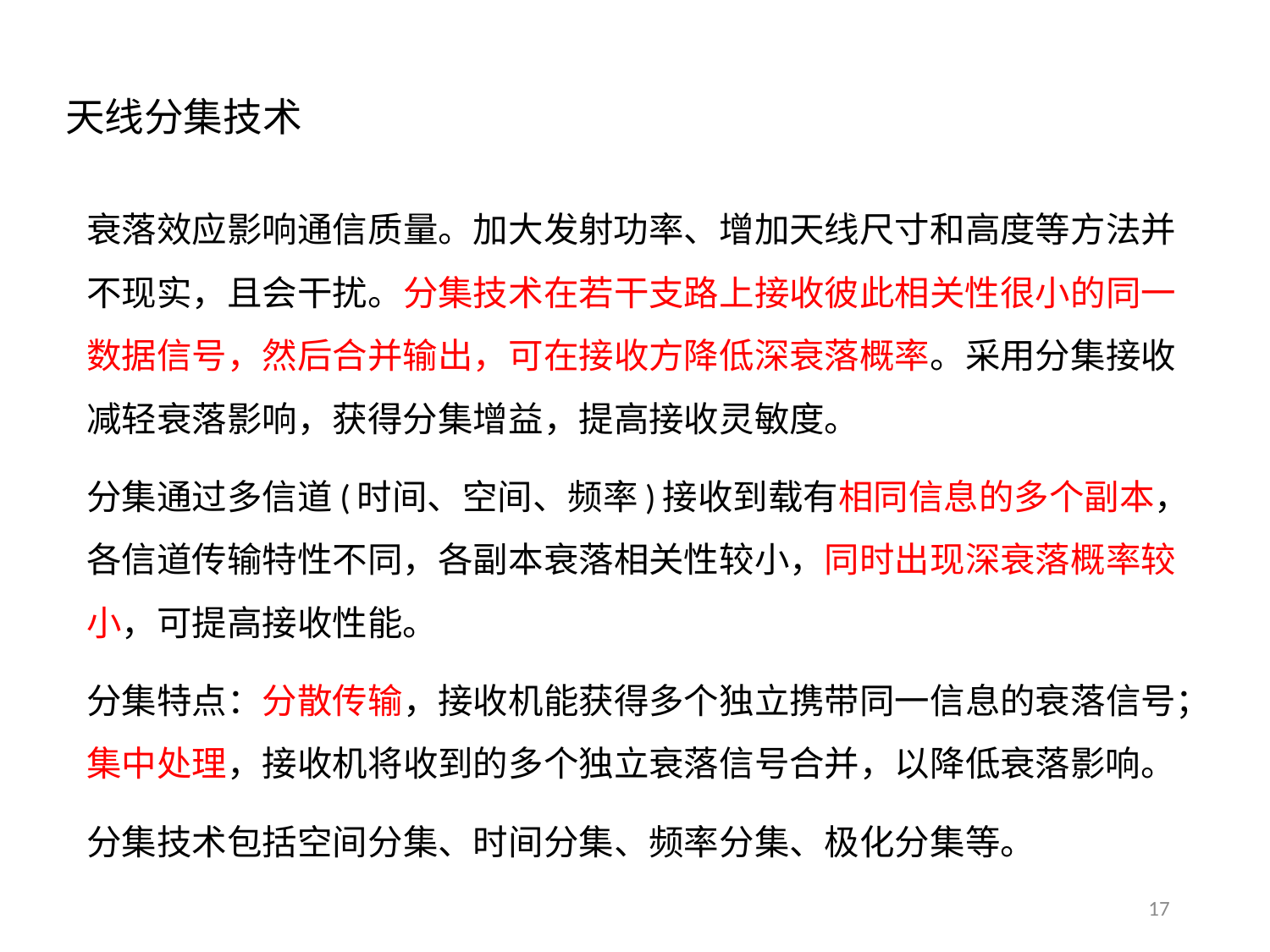

17
# 天线分集技术
衰落效应影响通信质量。加大发射功率、增加天线尺寸和高度等方法并不现实，且会干扰。分集技术在若干支路上接收彼此相关性很小的同一数据信号，然后合并输出，可在接收方降低深衰落概率。采用分集接收减轻衰落影响，获得分集增益，提高接收灵敏度。
分集通过多信道(时间、空间、频率)接收到载有相同信息的多个副本，各信道传输特性不同，各副本衰落相关性较小，同时出现深衰落概率较小，可提高接收性能。
分集特点：分散传输，接收机能获得多个独立携带同一信息的衰落信号；集中处理，接收机将收到的多个独立衰落信号合并，以降低衰落影响。
分集技术包括空间分集、时间分集、频率分集、极化分集等。